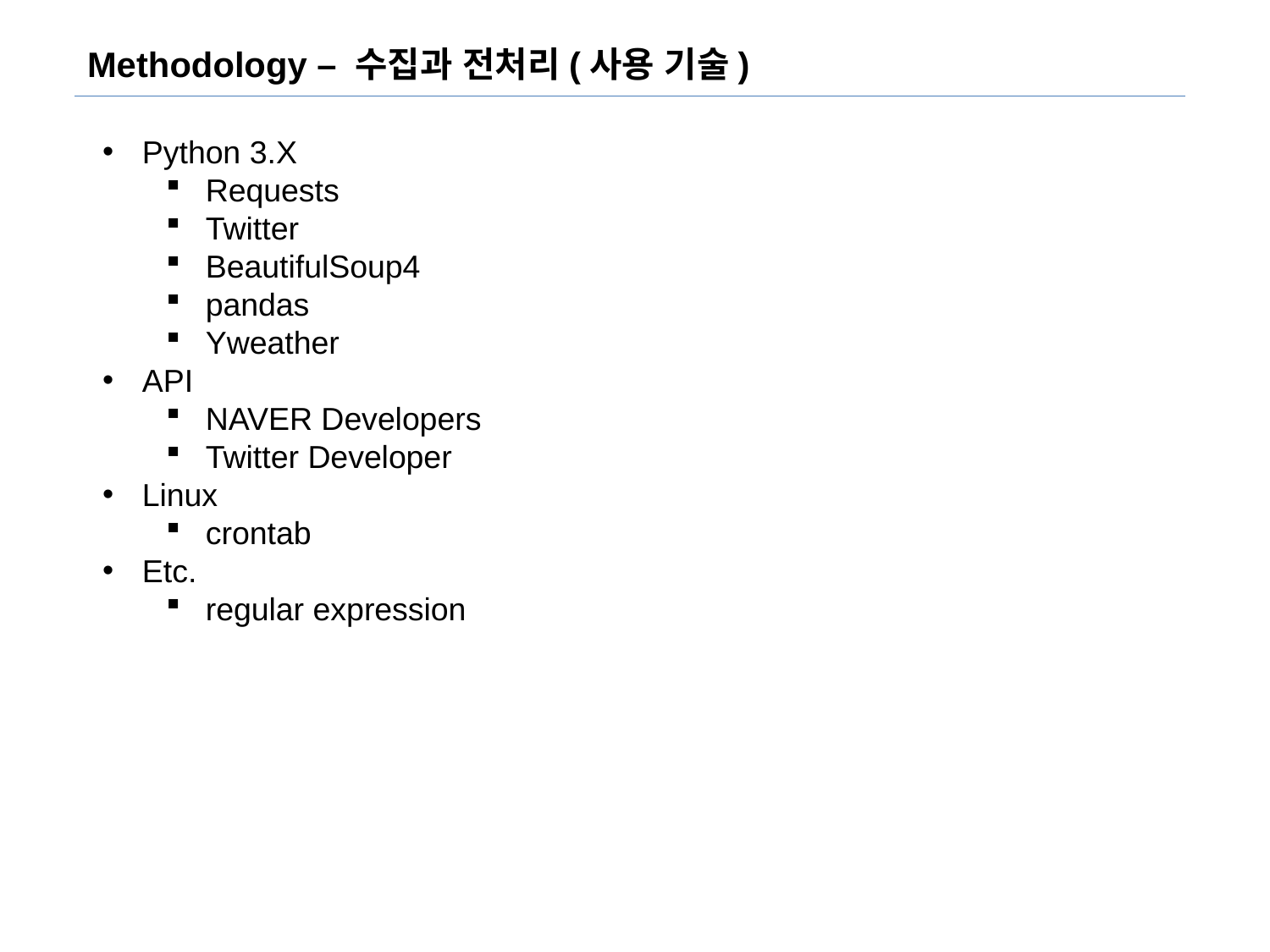

Methodology – 수집과 전처리(사용 기술)
Python 3.X
Requests
Twitter
BeautifulSoup4
pandas
Yweather
API
NAVER Developers
Twitter Developer
Linux
crontab
Etc.
regular expression